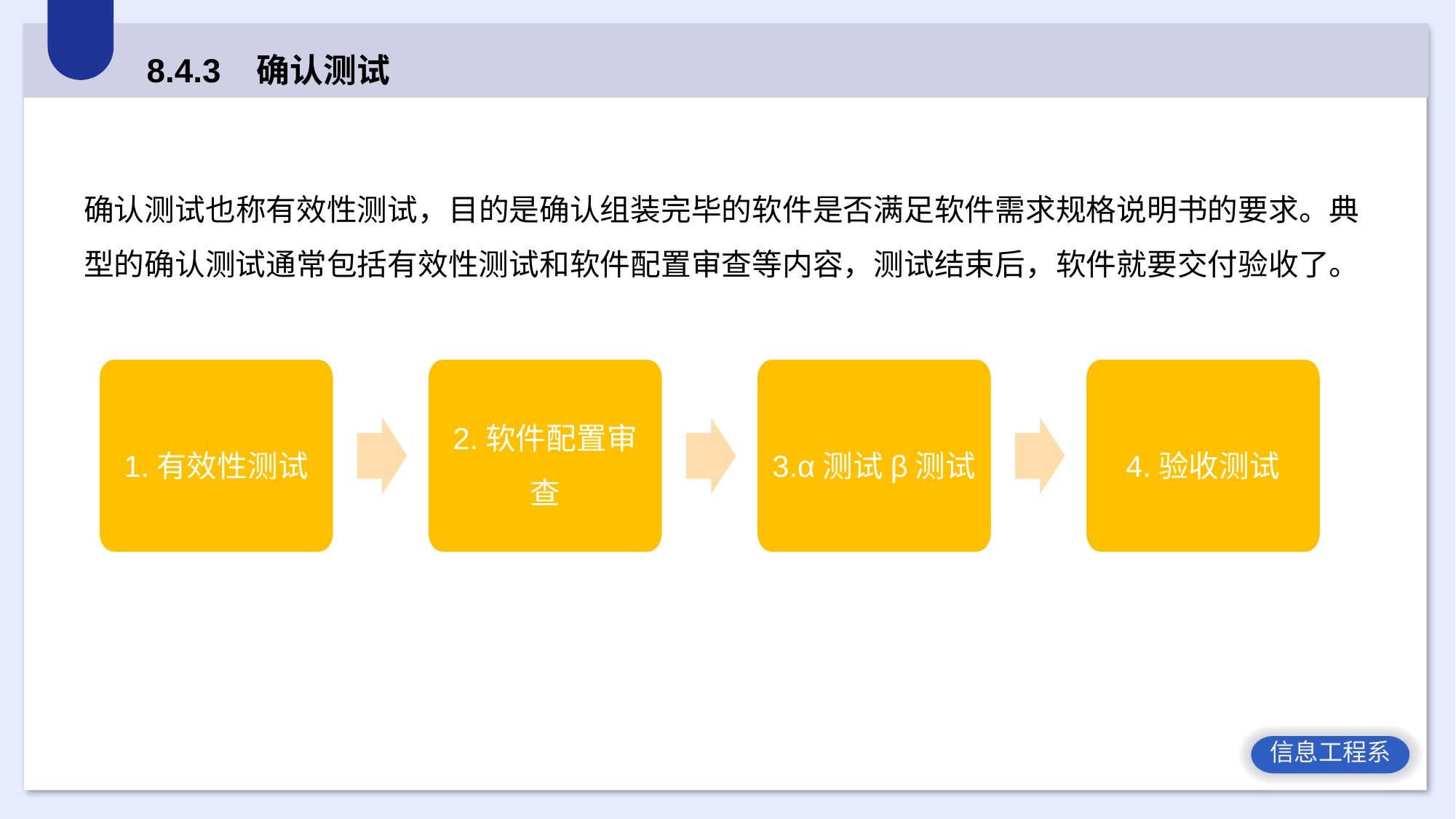

8.4.3   确认测试
确认测试也称有效性测试，目的是确认组装完毕的软件是否满足软件需求规格说明书的要求。典型的确认测试通常包括有效性测试和软件配置审查等内容，测试结束后，软件就要交付验收了。
1.有效性测试
2.软件配置审查
3.α测试β测试
4.验收测试